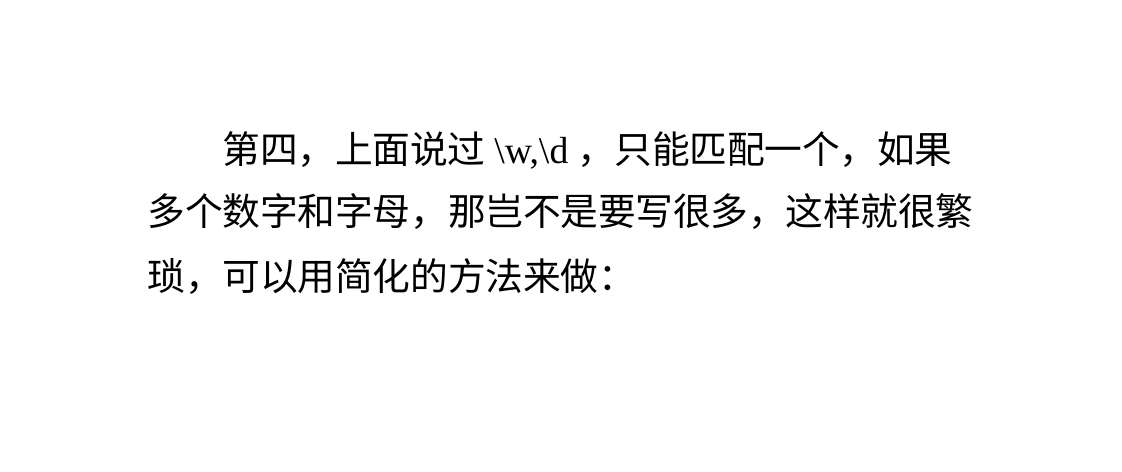

第四，上面说过\w,\d，只能匹配一个，如果

多个数字和字母，那岂不是要写很多，这样就很繁

琐，可以用简化的方法来做：